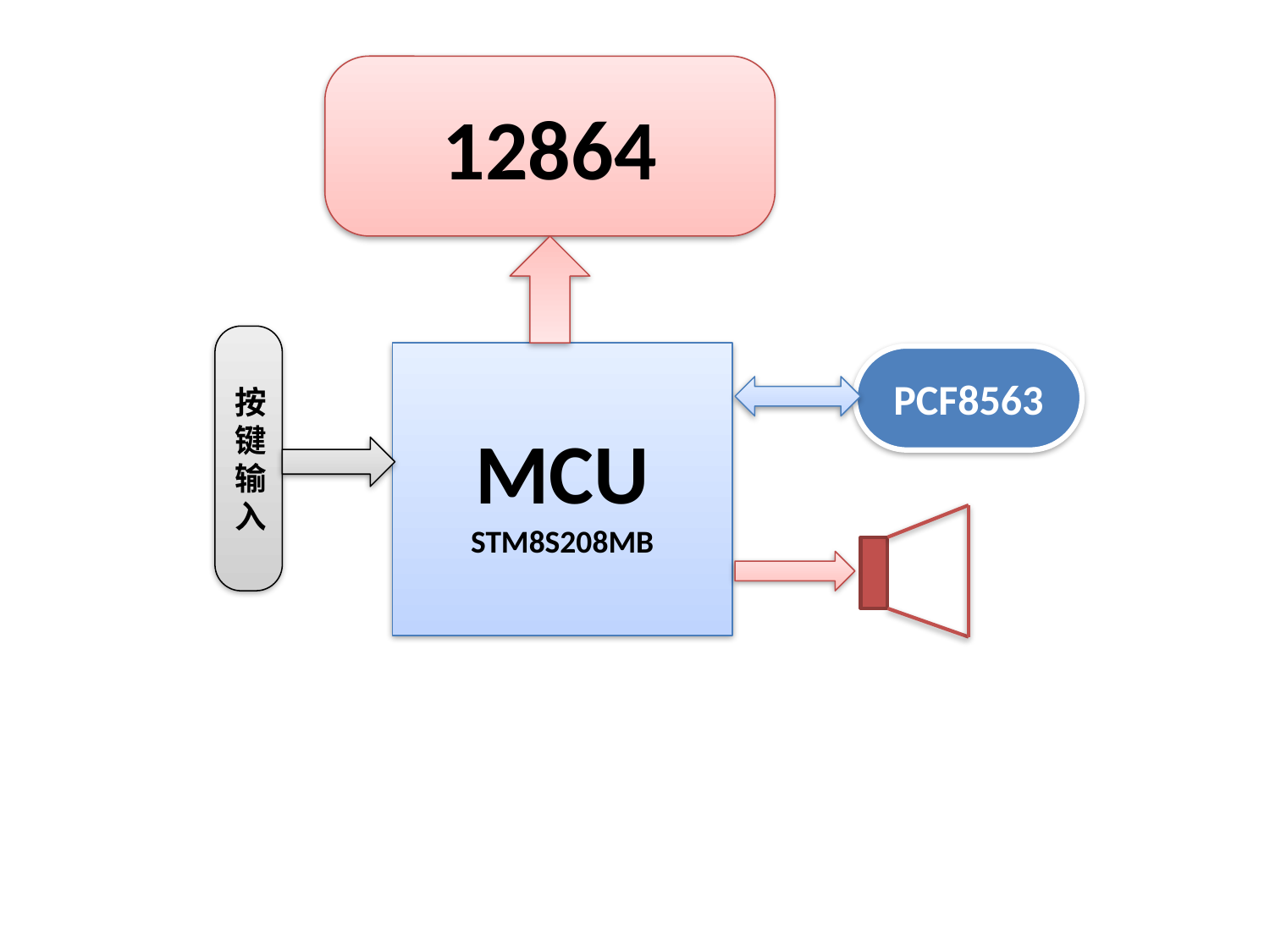

12864

按
键
输
入
MCU
STM8S208MB
PCF8563